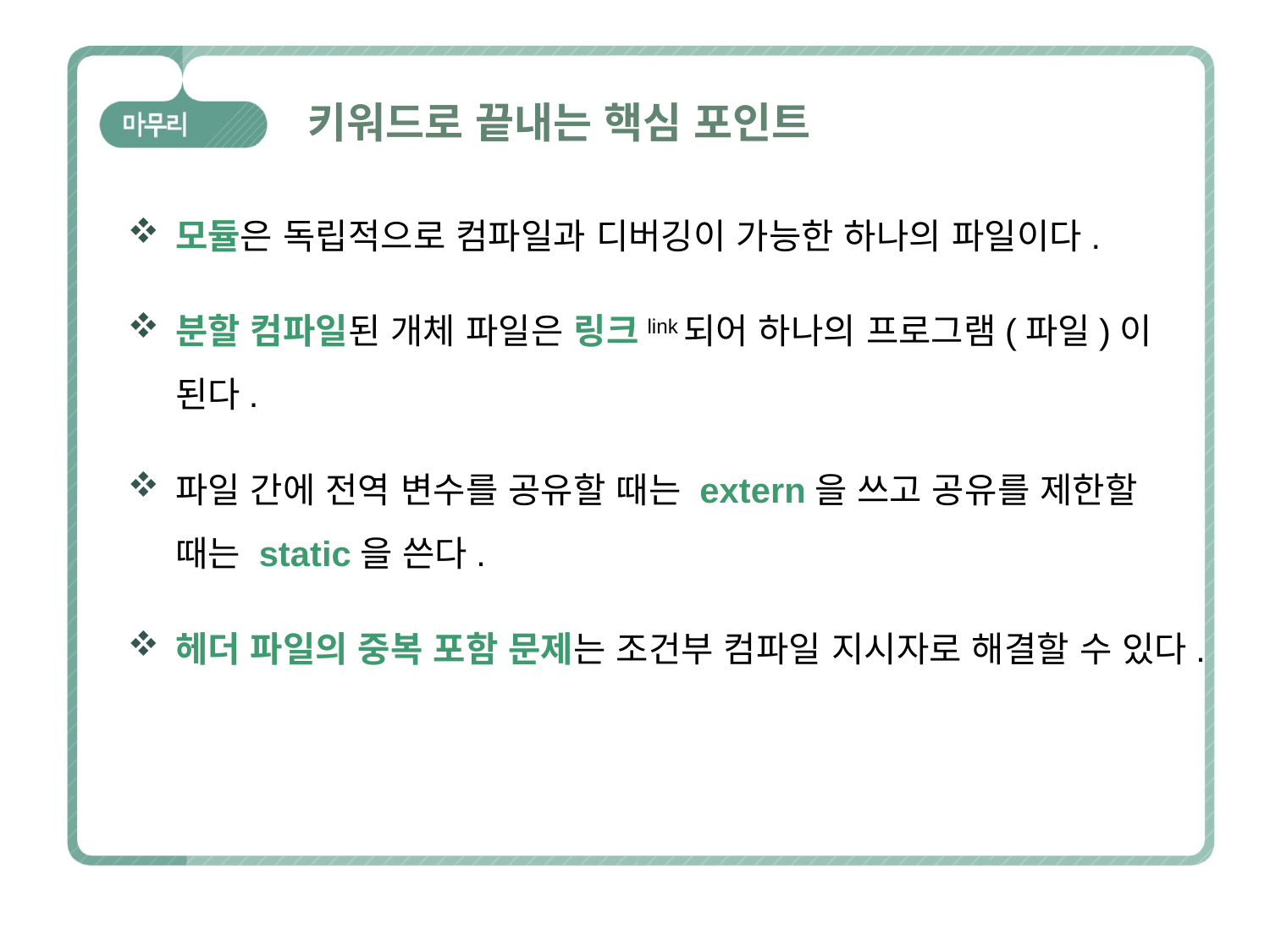

# 키워드로 끝내는 핵심 포인트
모듈은 독립적으로 컴파일과 디버깅이 가능한 하나의 파일이다.

분할 컴파일된 개체 파일은 링크link되어 하나의 프로그램(파일)이 된다.

파일 간에 전역 변수를 공유할 때는 extern을 쓰고 공유를 제한할 때는 static을 쓴다.

헤더 파일의 중복 포함 문제는 조건부 컴파일 지시자로 해결할 수 있다.